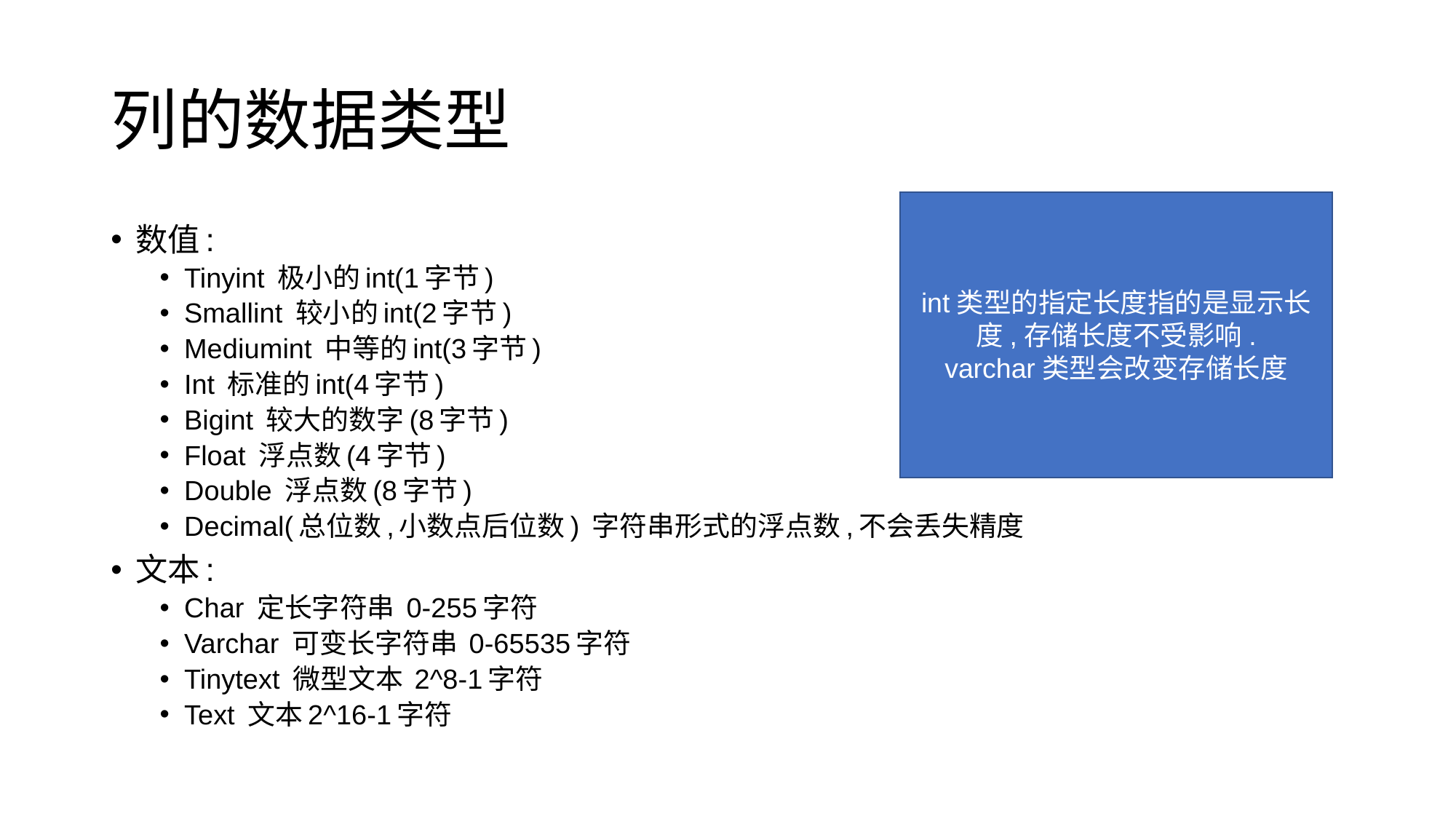

# 列的数据类型
int类型的指定长度指的是显示长度,存储长度不受影响.
varchar类型会改变存储长度
数值:
Tinyint 极小的int(1字节)
Smallint 较小的int(2字节)
Mediumint 中等的int(3字节)
Int 标准的int(4字节)
Bigint 较大的数字(8字节)
Float 浮点数(4字节)
Double 浮点数(8字节)
Decimal(总位数,小数点后位数) 字符串形式的浮点数,不会丢失精度
文本:
Char 定长字符串 0-255字符
Varchar 可变长字符串 0-65535字符
Tinytext 微型文本 2^8-1字符
Text 文本2^16-1字符